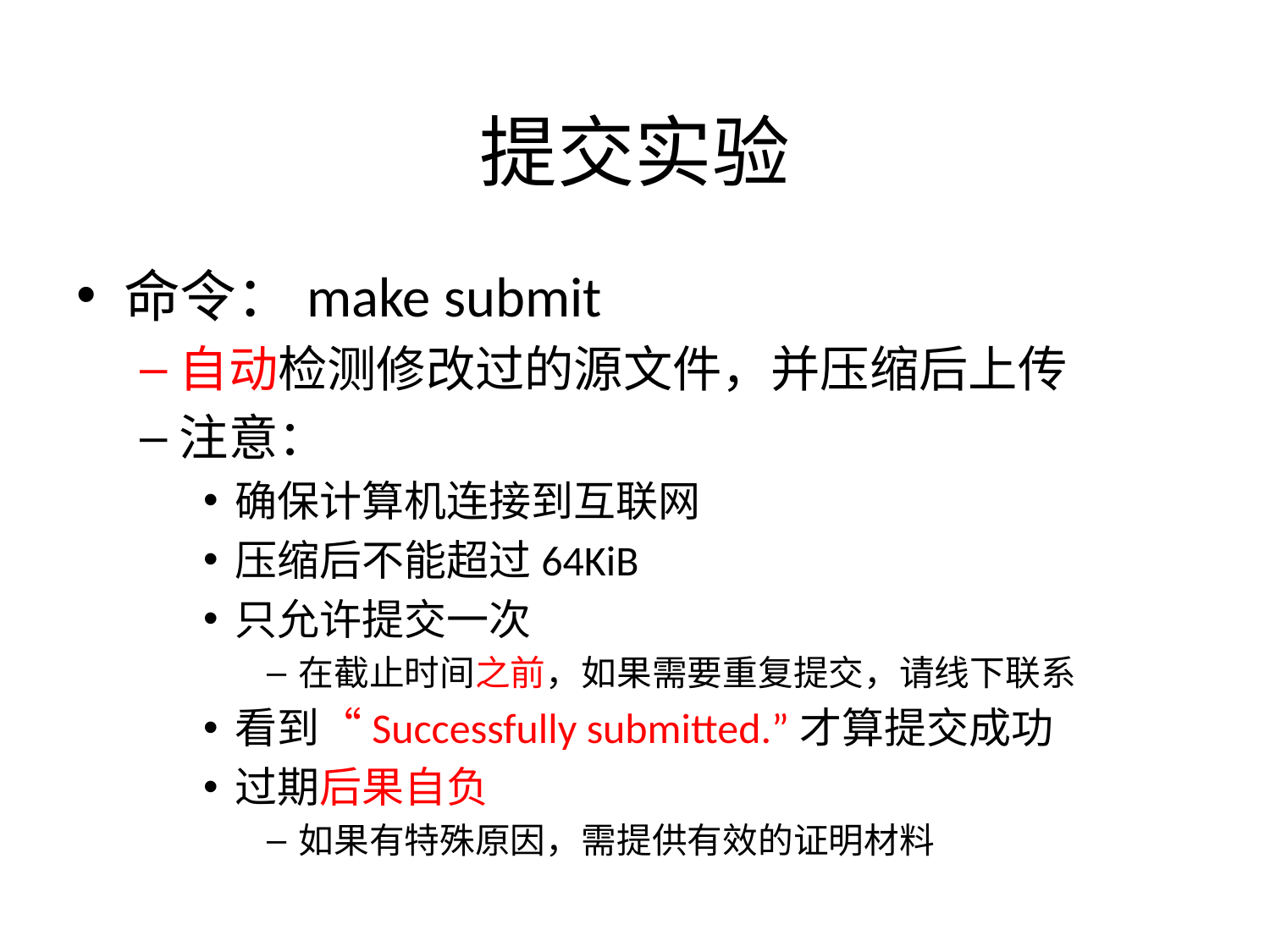

提交实验
命令：make submit
自动检测修改过的源文件，并压缩后上传
注意：
确保计算机连接到互联网
压缩后不能超过64KiB
只允许提交一次
在截止时间之前，如果需要重复提交，请线下联系
看到“Successfully submitted.”才算提交成功
过期后果自负
如果有特殊原因，需提供有效的证明材料